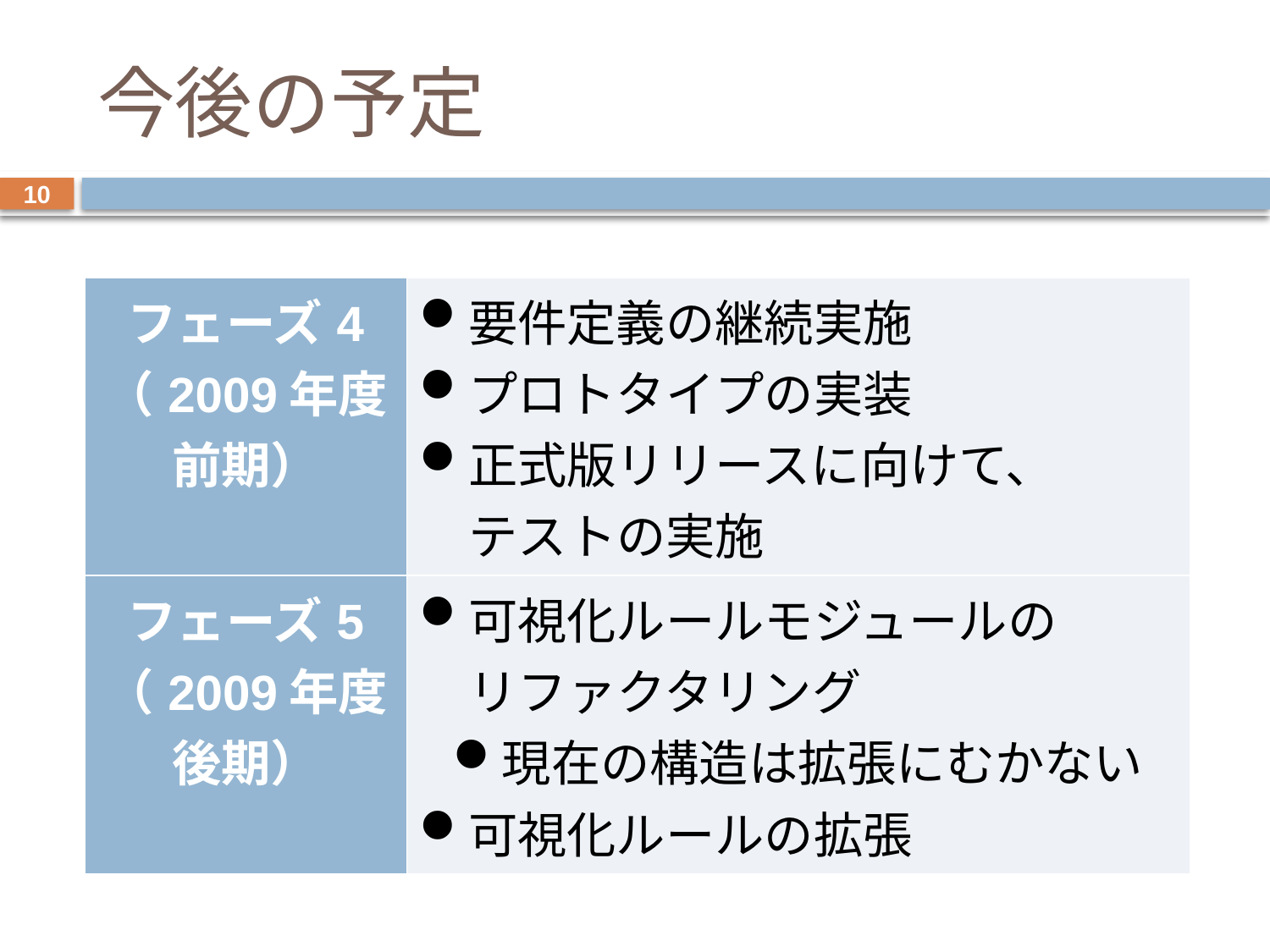

# 今後の予定
10
| フェーズ4 （2009年度 前期） | 要件定義の継続実施 プロトタイプの実装 正式版リリースに向けて、 　テストの実施 |
| --- | --- |
| フェーズ5 （2009年度 後期） | 可視化ルールモジュールの 　リファクタリング 現在の構造は拡張にむかない 可視化ルールの拡張 |